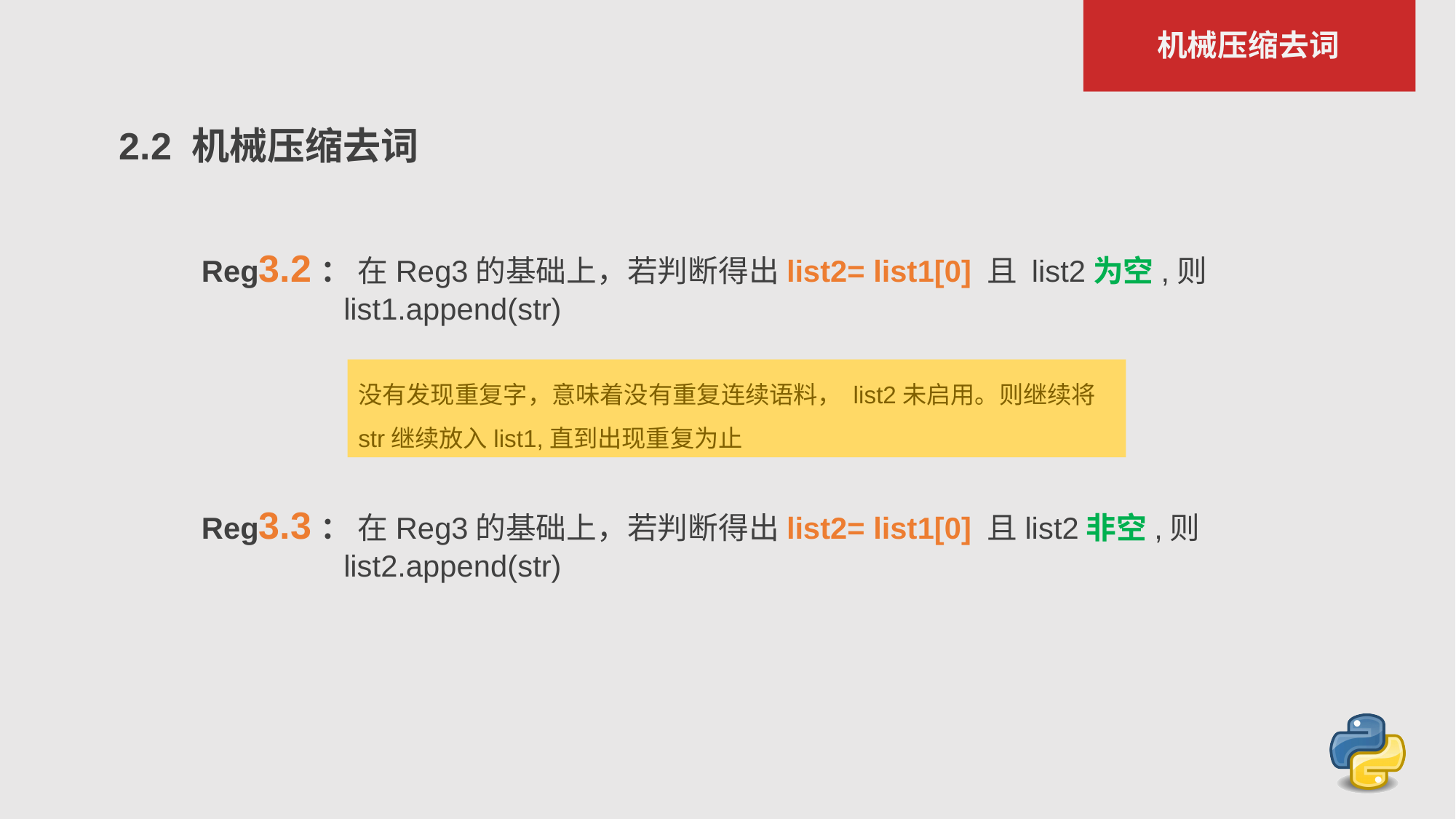

机械压缩去词
2.2 机械压缩去词
Reg3.2： 在Reg3的基础上，若判断得出list2= list1[0] 且 list2为空,则
                 list1.append(str)
没有发现重复字，意味着没有重复连续语料， list2未启用。则继续将str继续放入list1,直到出现重复为止
Reg3.3： 在Reg3的基础上，若判断得出list2= list1[0] 且list2非空,则
                 list2.append(str)